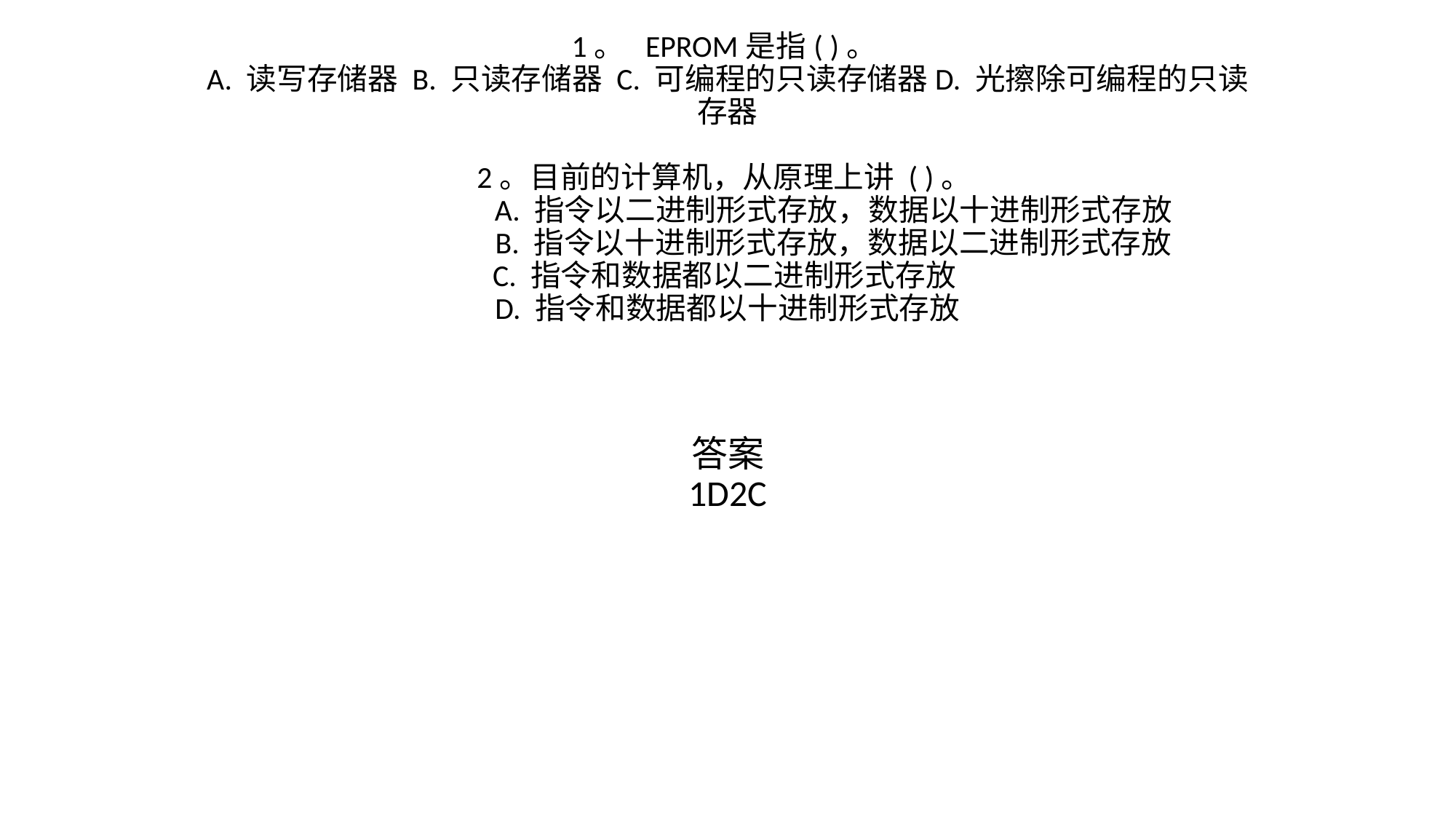

# 1。  EPROM是指( )。 A. 读写存储器 B. 只读存储器 C. 可编程的只读存储器D. 光擦除可编程的只读存器 2。目前的计算机，从原理上讲 ( )。 A. 指令以二进制形式存放，数据以十进制形式存放 B. 指令以十进制形式存放，数据以二进制形式存放 C. 指令和数据都以二进制形式存放 D. 指令和数据都以十进制形式存放
答案
1D2C